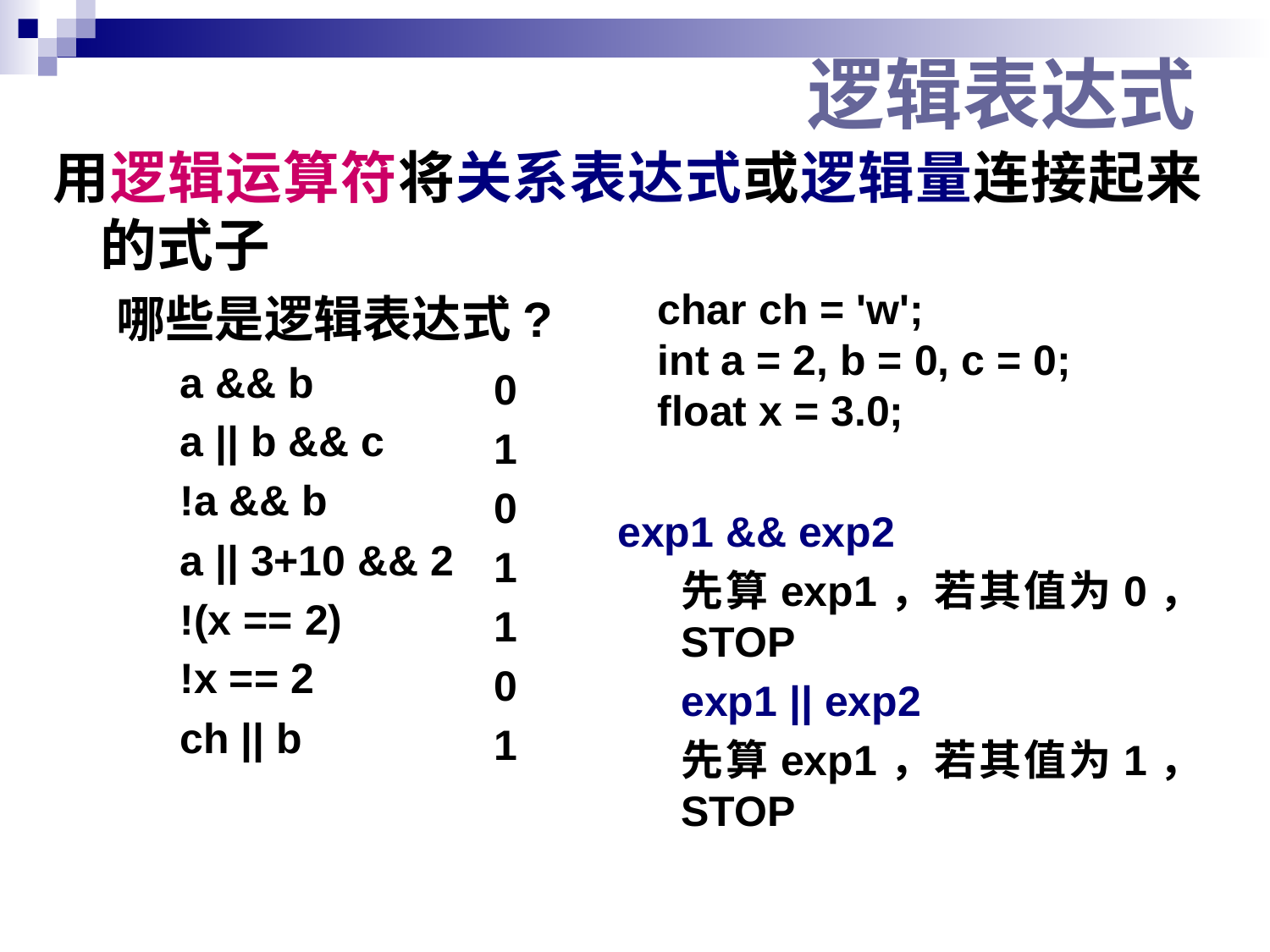

# 逻辑表达式
用逻辑运算符将关系表达式或逻辑量连接起来的式子
哪些是逻辑表达式?
a && b
a || b && c
!a && b
a || 3+10 && 2
!(x == 2)
!x == 2
ch || b
char ch = 'w';
int a = 2, b = 0, c = 0;
float x = 3.0;
0
1
0
1
1
0
1
exp1 && exp2
先算exp1，若其值为0，STOP
exp1 || exp2
先算exp1，若其值为1，STOP